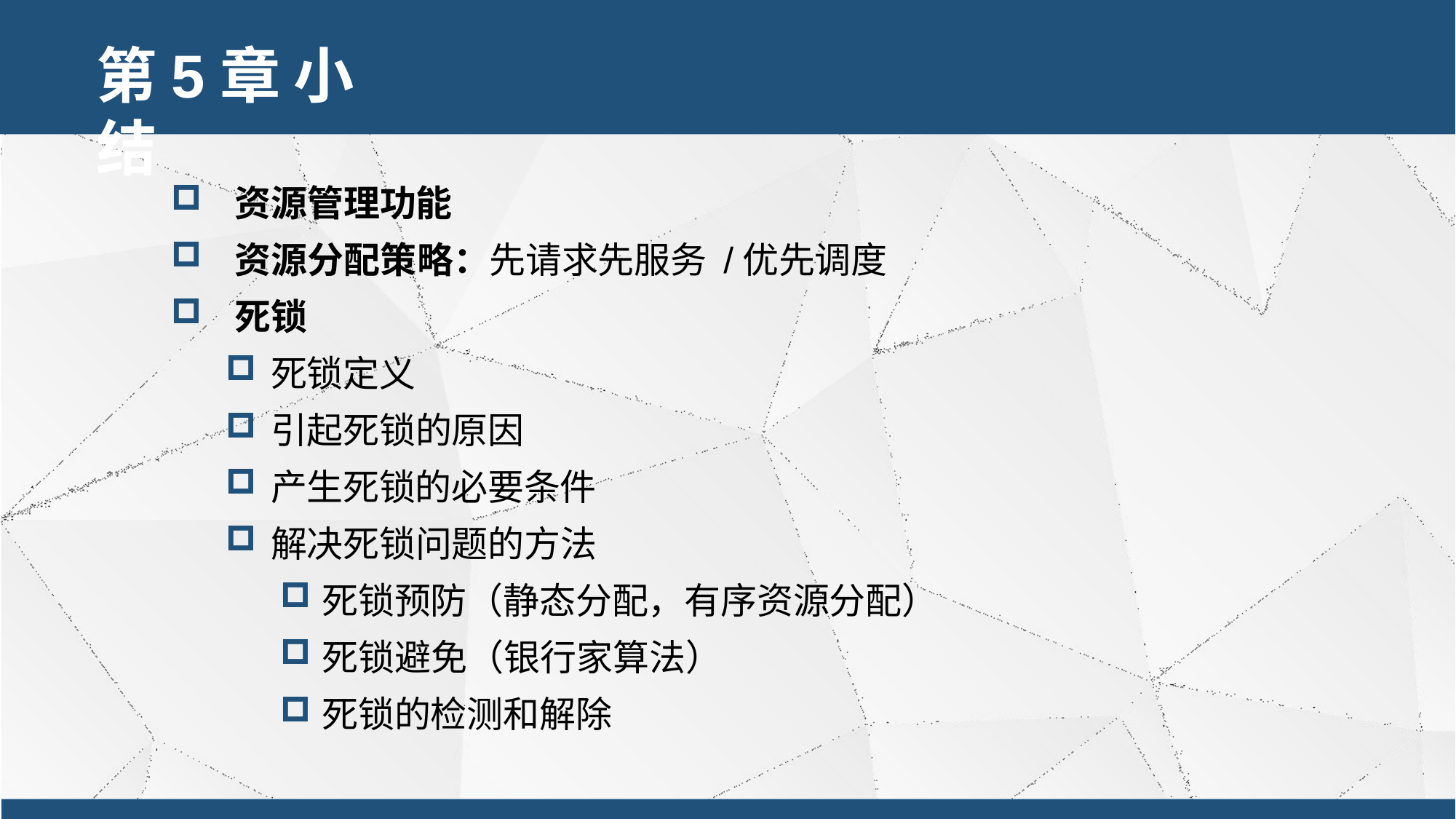

# 第5章 小结
资源管理功能
资源分配策略：先请求先服务 /优先调度
死锁
死锁定义
引起死锁的原因
产生死锁的必要条件
解决死锁问题的方法
死锁预防（静态分配，有序资源分配）
死锁避免（银行家算法）
死锁的检测和解除